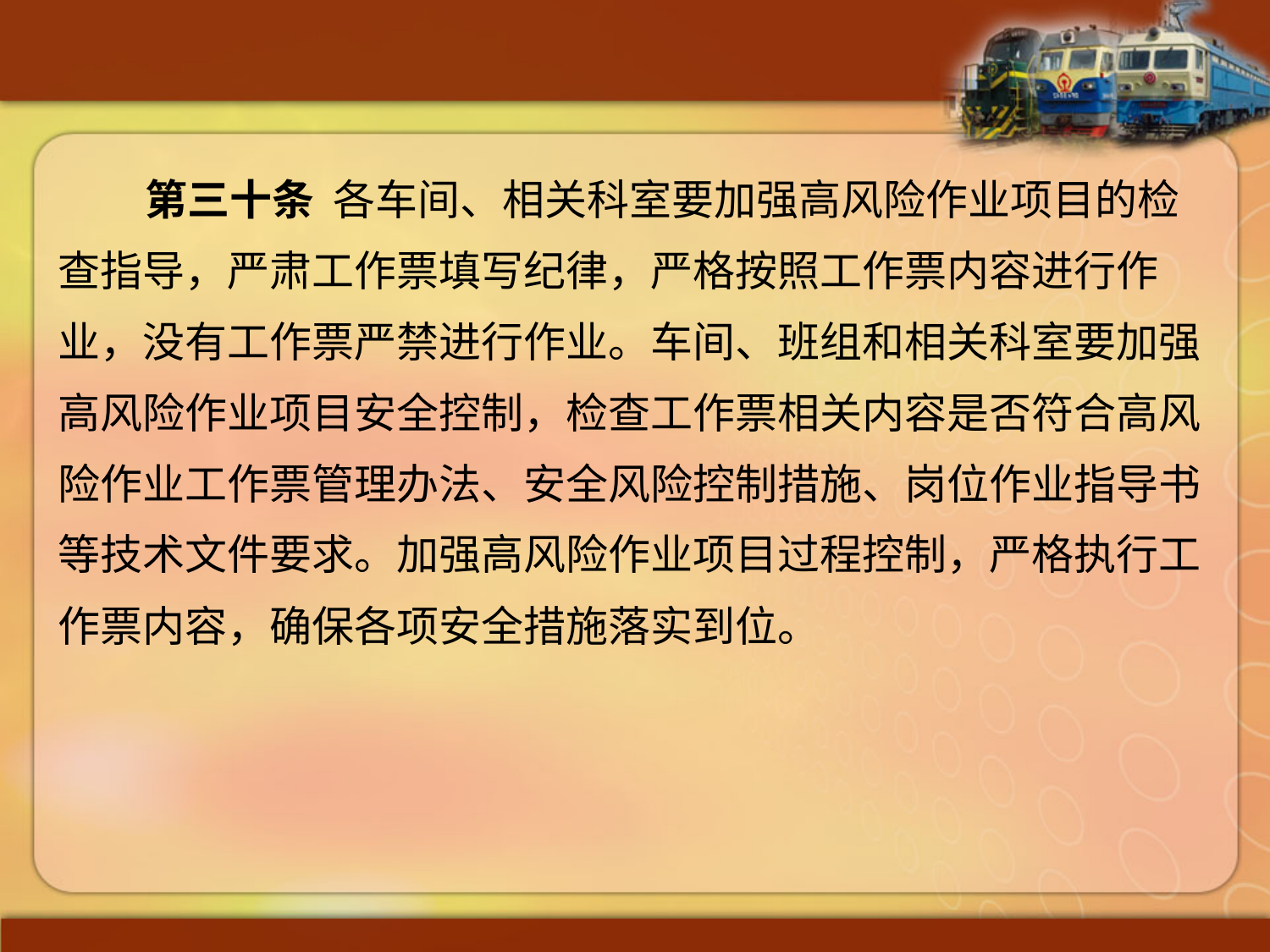

#
第三十条  各车间、相关科室要加强高风险作业项目的检查指导，严肃工作票填写纪律，严格按照工作票内容进行作业，没有工作票严禁进行作业。车间、班组和相关科室要加强高风险作业项目安全控制，检查工作票相关内容是否符合高风险作业工作票管理办法、安全风险控制措施、岗位作业指导书等技术文件要求。加强高风险作业项目过程控制，严格执行工作票内容，确保各项安全措施落实到位。